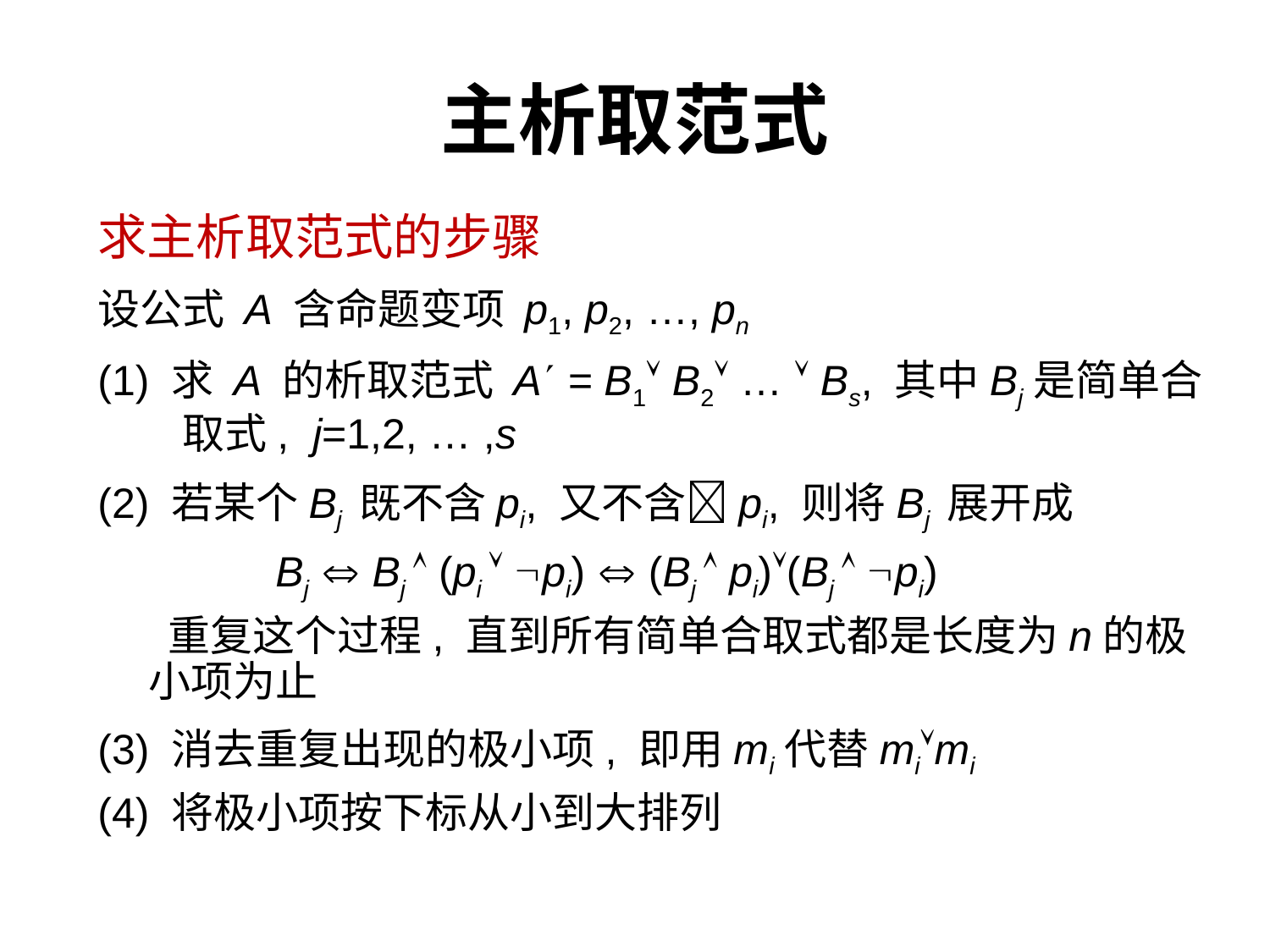

# 主析取范式
求主析取范式的步骤
设公式 A 含命题变项 p1, p2, …, pn
(1) 求 A 的析取范式 A′ = B1∨ B2∨ … ∨ Bs, 其中Bj是简单合取式,  j=1,2, … ,s
(2) 若某个Bj 既不含pi, 又不含¬pi, 则将Bj 展开成
               Bj ⇔ Bj ∧ (pi ∨ ¬pi) ⇔ (Bj ∧ pi)∨(Bj ∧ ¬pi)
 重复这个过程, 直到所有简单合取式都是长度为n的极小项为止
(3) 消去重复出现的极小项, 即用mi代替mi∨mi
(4) 将极小项按下标从小到大排列
48